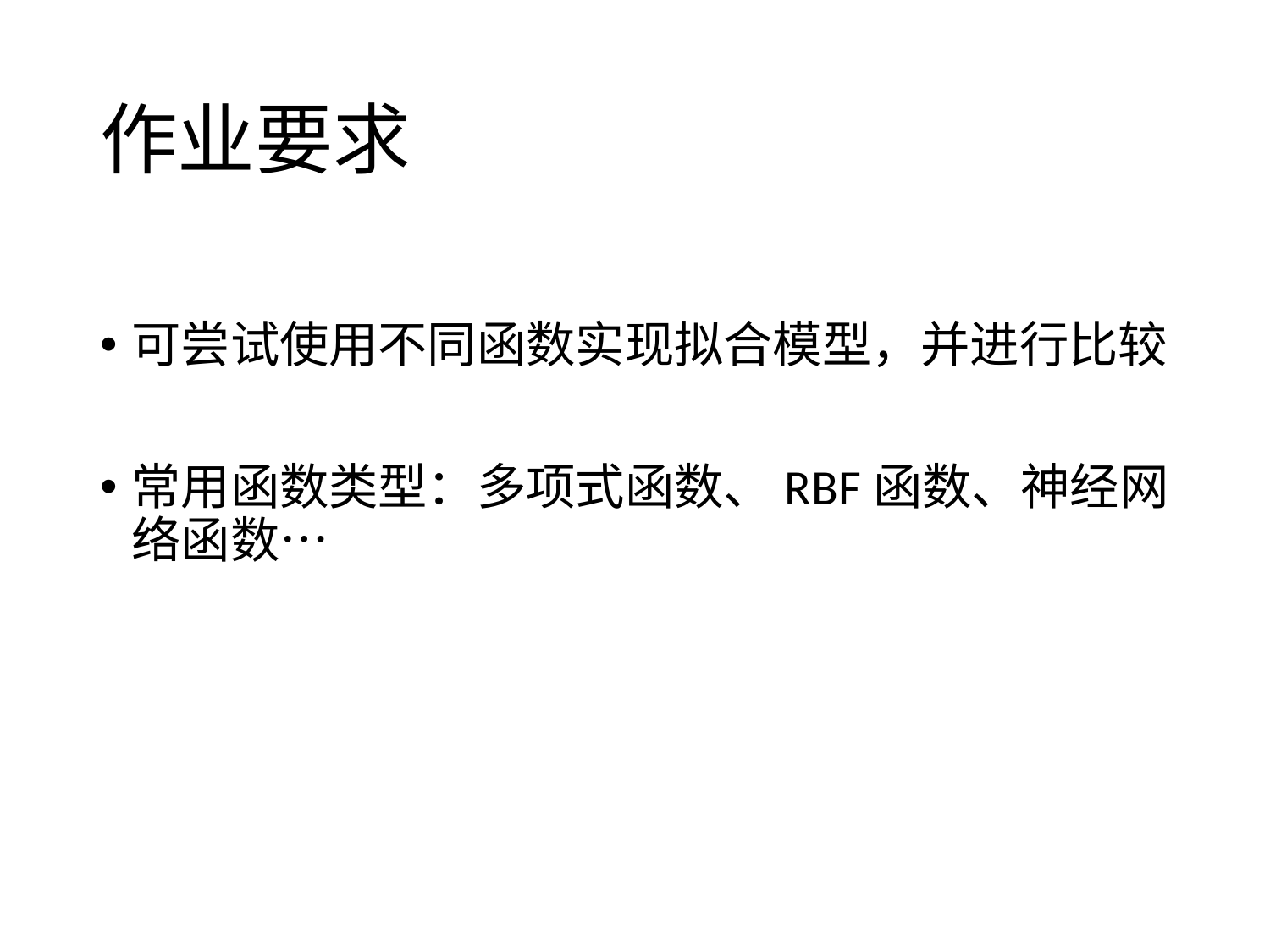

# 作业要求
可尝试使用不同函数实现拟合模型，并进行比较

常用函数类型：多项式函数、RBF函数、神经网络函数…